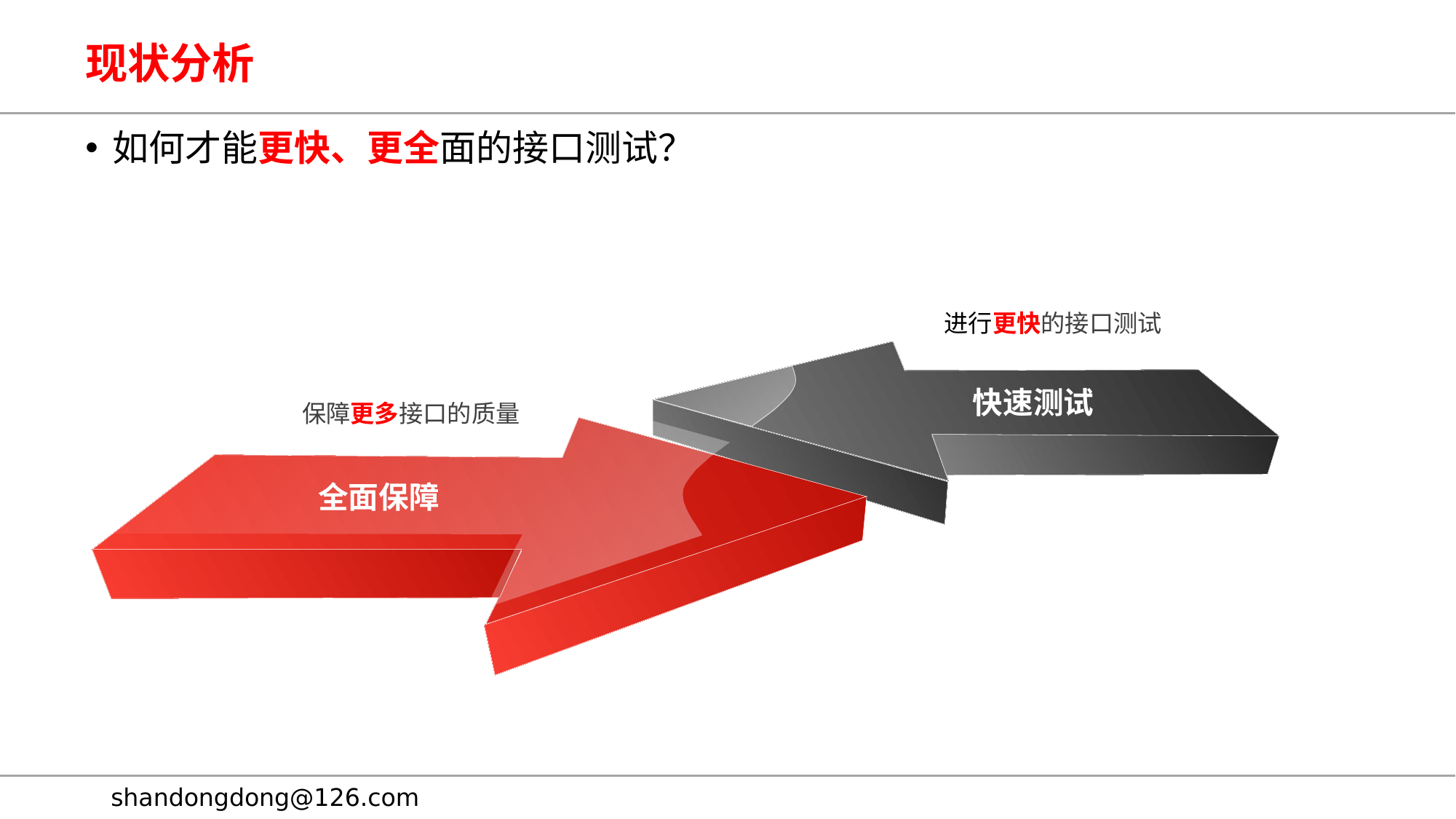

# 现状分析
如何才能更快、更全面的接口测试？
进行更快的接口测试

快速测试

保障更多接口的质量

全面保障